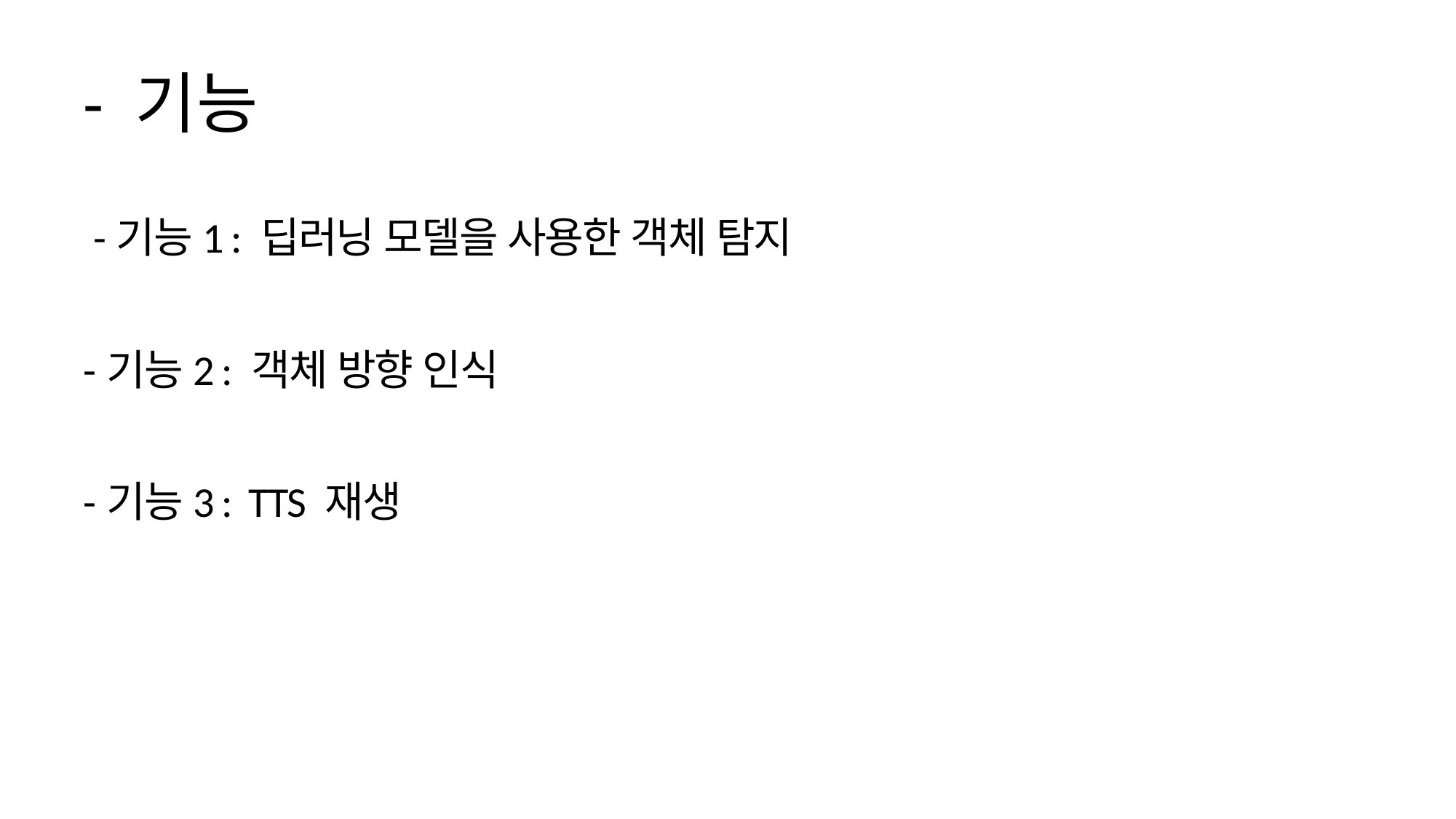

# - 기능

 -기능1 : 딥러닝 모델을 사용한 객체 탐지

-기능2 : 객체 방향 인식

-기능3 :  TTS 재생